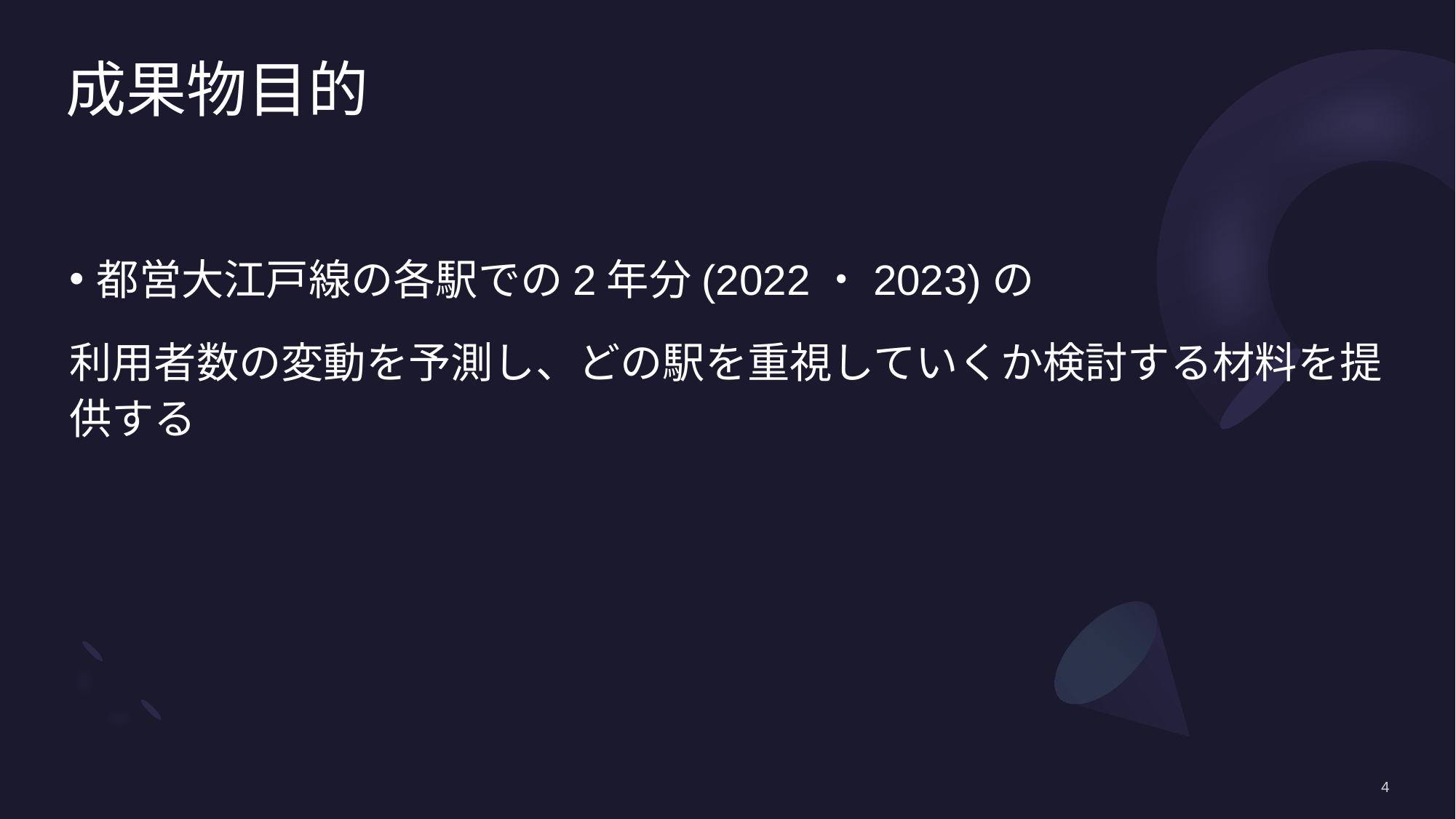

# 成果物目的

都営大江戸線の各駅での2年分(2022・2023)の
利用者数の変動を予測し、どの駅を重視していくか検討する材料を提供する
4